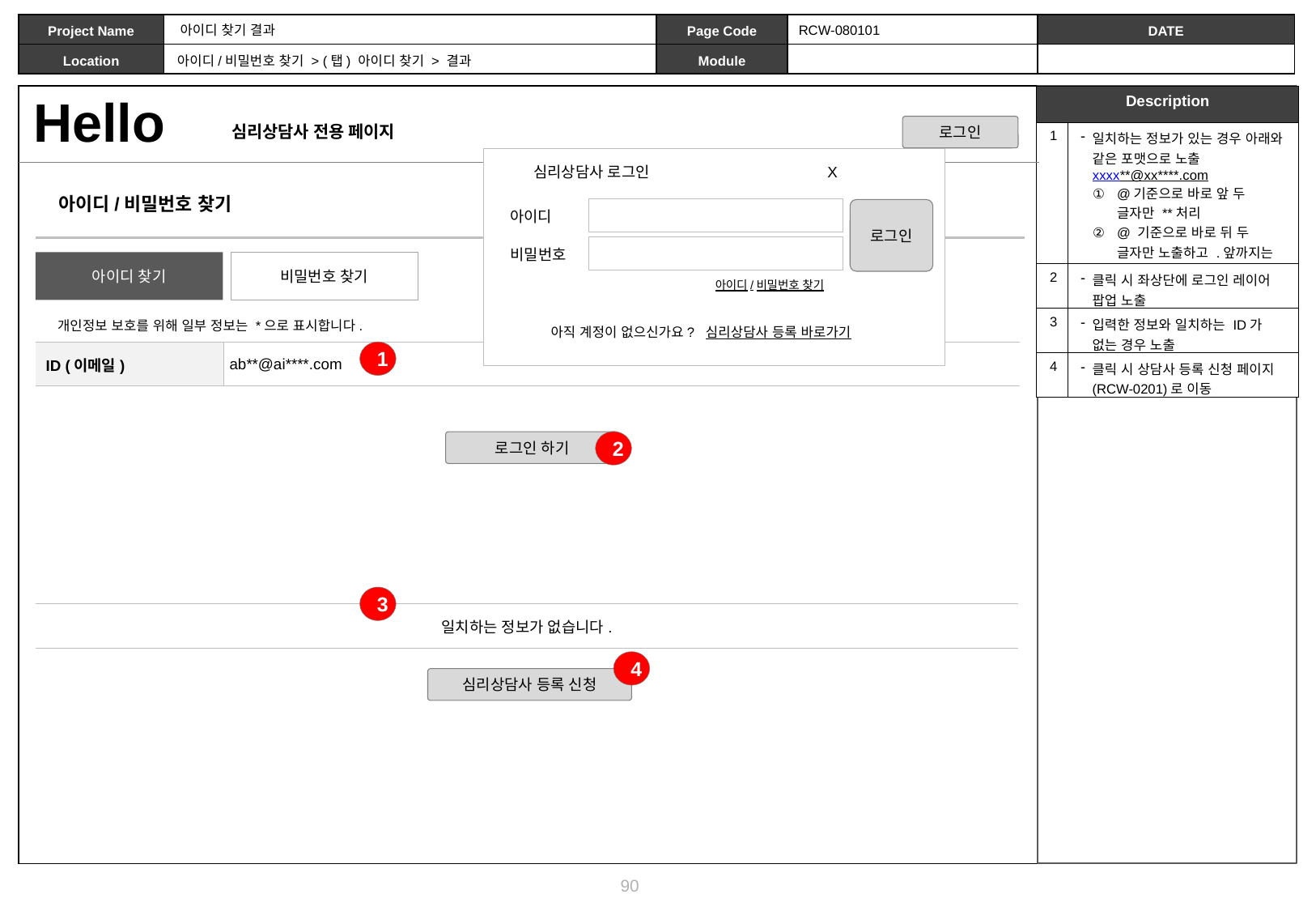

아이디 찾기 결과
RCW-080101
아이디/비밀번호 찾기 > (탭) 아이디 찾기 > 결과
Hello
| Description |  |
| --- | --- |
| 1 | 일치하는 정보가 있는 경우 아래와 같은 포맷으로 노출 xxxx\*\*@xx\*\*\*\*.com @기준으로 바로 앞 두 글자만 \*\*처리 @ 기준으로 바로 뒤 두 글자만 노출하고 .앞까지는 \*\* 처리 |
| 2 | 클릭 시 좌상단에 로그인 레이어 팝업 노출 |
| 3 | 입력한 정보와 일치하는 ID가 없는 경우 노출 |
| 4 | 클릭 시 상담사 등록 신청 페이지(RCW-0201)로 이동 |
심리상담사 전용 페이지
로그인

심리상담사 로그인                                         X

로그인
아이디

비밀번호
아이디/비밀번호 찾기
아직 계정이 없으신가요?  심리상담사 등록 바로가기
아이디/비밀번호 찾기
아이디 찾기
비밀번호 찾기
개인정보 보호를 위해 일부 정보는 *으로 표시합니다.
| ID (이메일) | ab\*\*@ai\*\*\*\*.com |
| --- | --- |
1
2
로그인 하기
3
| 일치하는 정보가 없습니다. |
| --- |
4
심리상담사 등록 신청
90